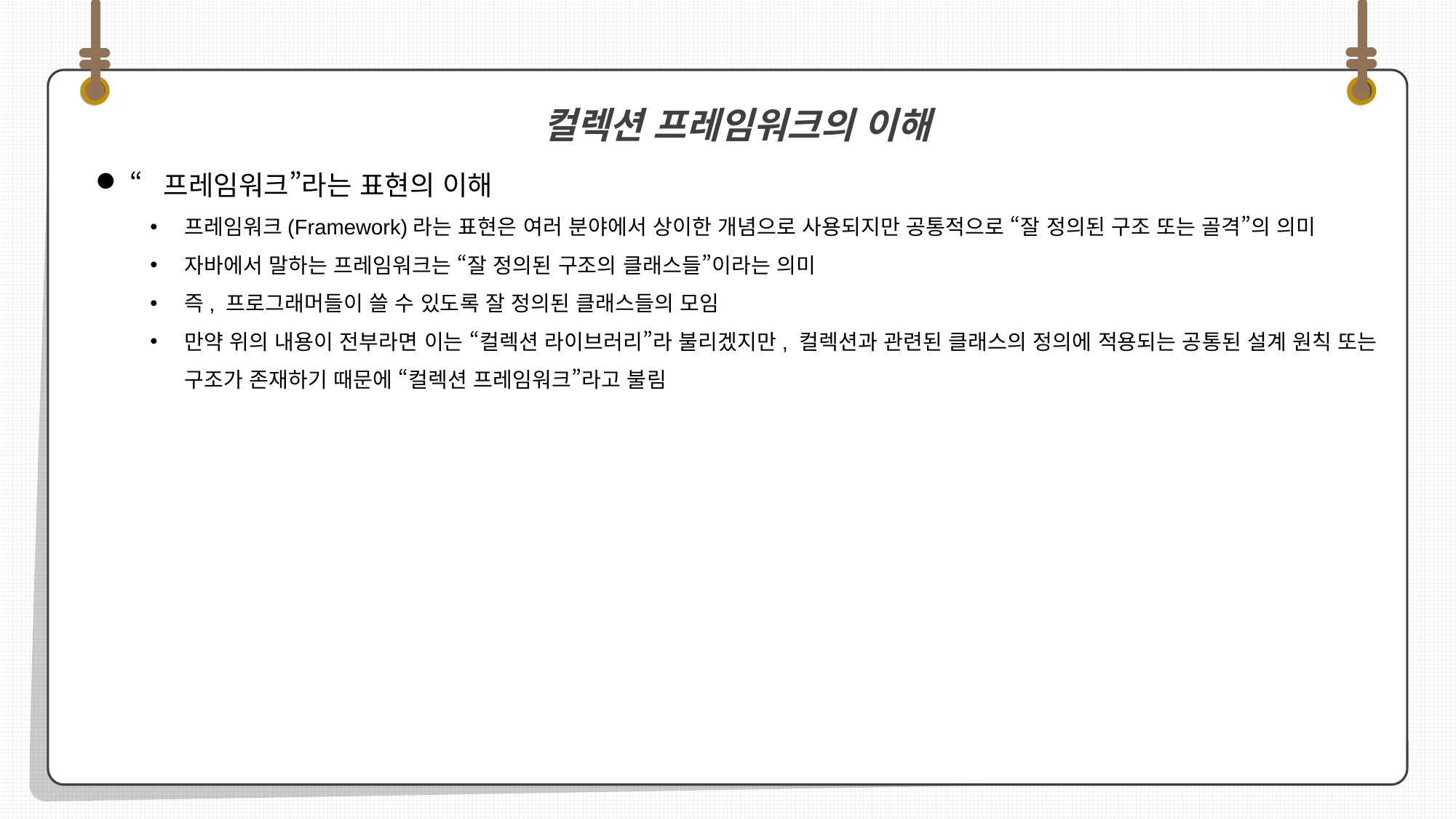

“프레임워크”라는 표현의 이해
프레임워크(Framework)라는 표현은 여러 분야에서 상이한 개념으로 사용되지만 공통적으로 “잘 정의된 구조 또는 골격”의 의미
자바에서 말하는 프레임워크는 “잘 정의된 구조의 클래스들”이라는 의미
즉, 프로그래머들이 쓸 수 있도록 잘 정의된 클래스들의 모임
만약 위의 내용이 전부라면 이는 “컬렉션 라이브러리”라 불리겠지만, 컬렉션과 관련된 클래스의 정의에 적용되는 공통된 설계 원칙 또는 구조가 존재하기 때문에 “컬렉션 프레임워크”라고 불림

 컬렉션 프레임워크의 이해